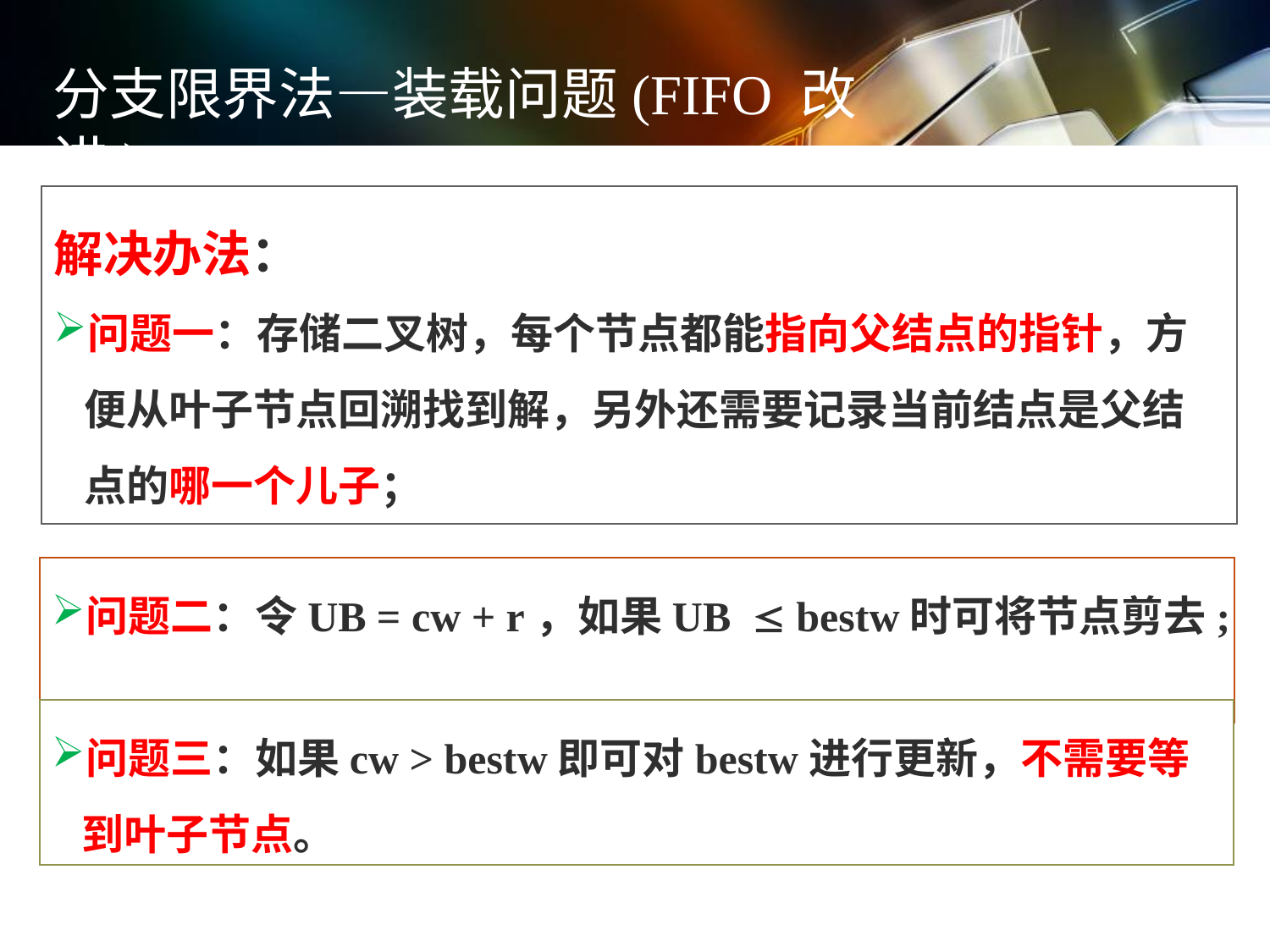

分支限界法—装载问题(FIFO 改进)
解决办法：
问题一：存储二叉树，每个节点都能指向父结点的指针，方便从叶子节点回溯找到解，另外还需要记录当前结点是父结点的哪一个儿子；
问题二：令UB = cw + r，如果UB  ≤ bestw时可将节点剪去;
问题三：如果cw > bestw即可对bestw进行更新，不需要等到叶子节点。